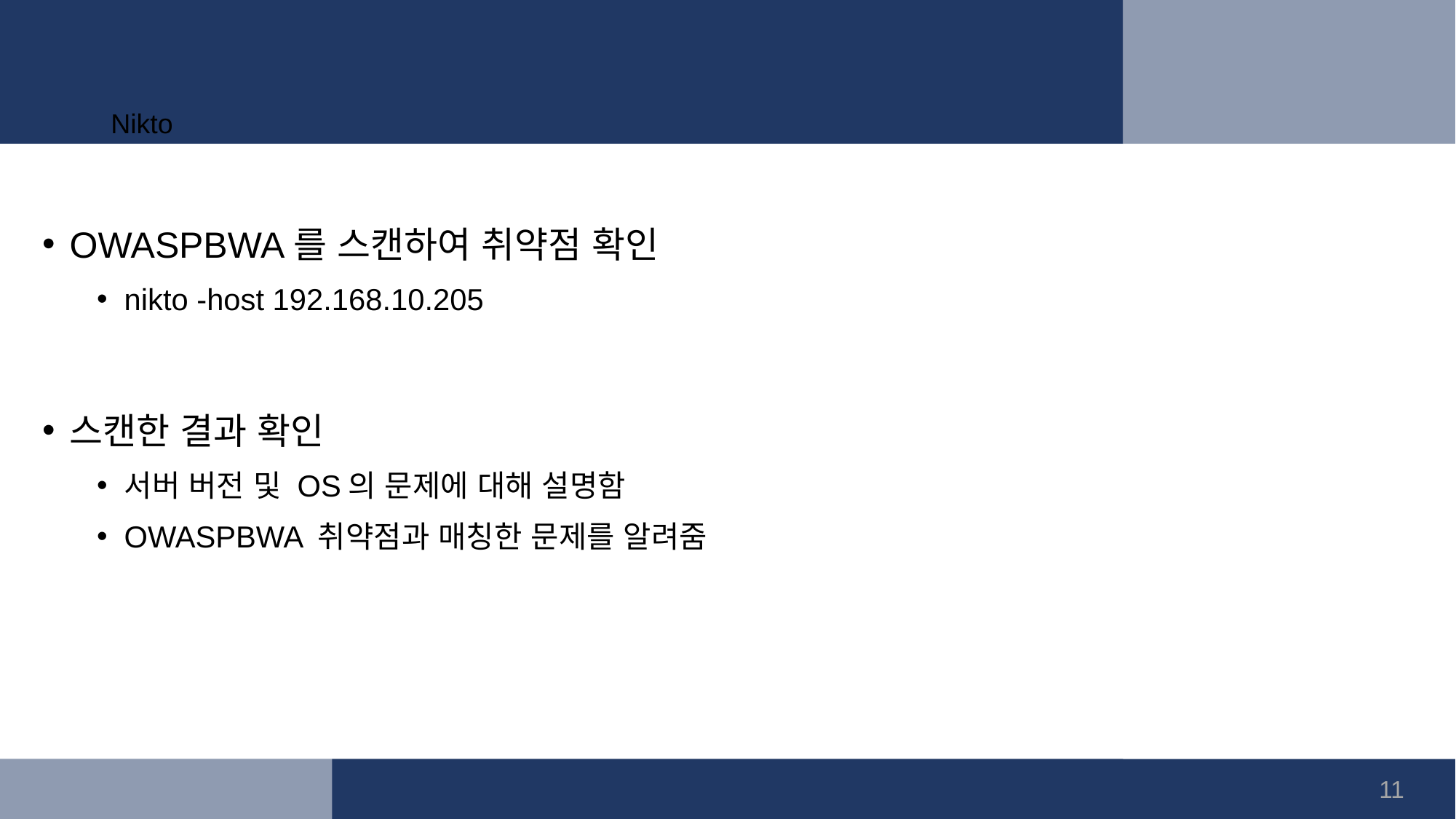

# Nikto
OWASPBWA를 스캔하여 취약점 확인
nikto -host 192.168.10.205

스캔한 결과 확인
서버 버전 및 OS의 문제에 대해 설명함
OWASPBWA 취약점과 매칭한 문제를 알려줌

11